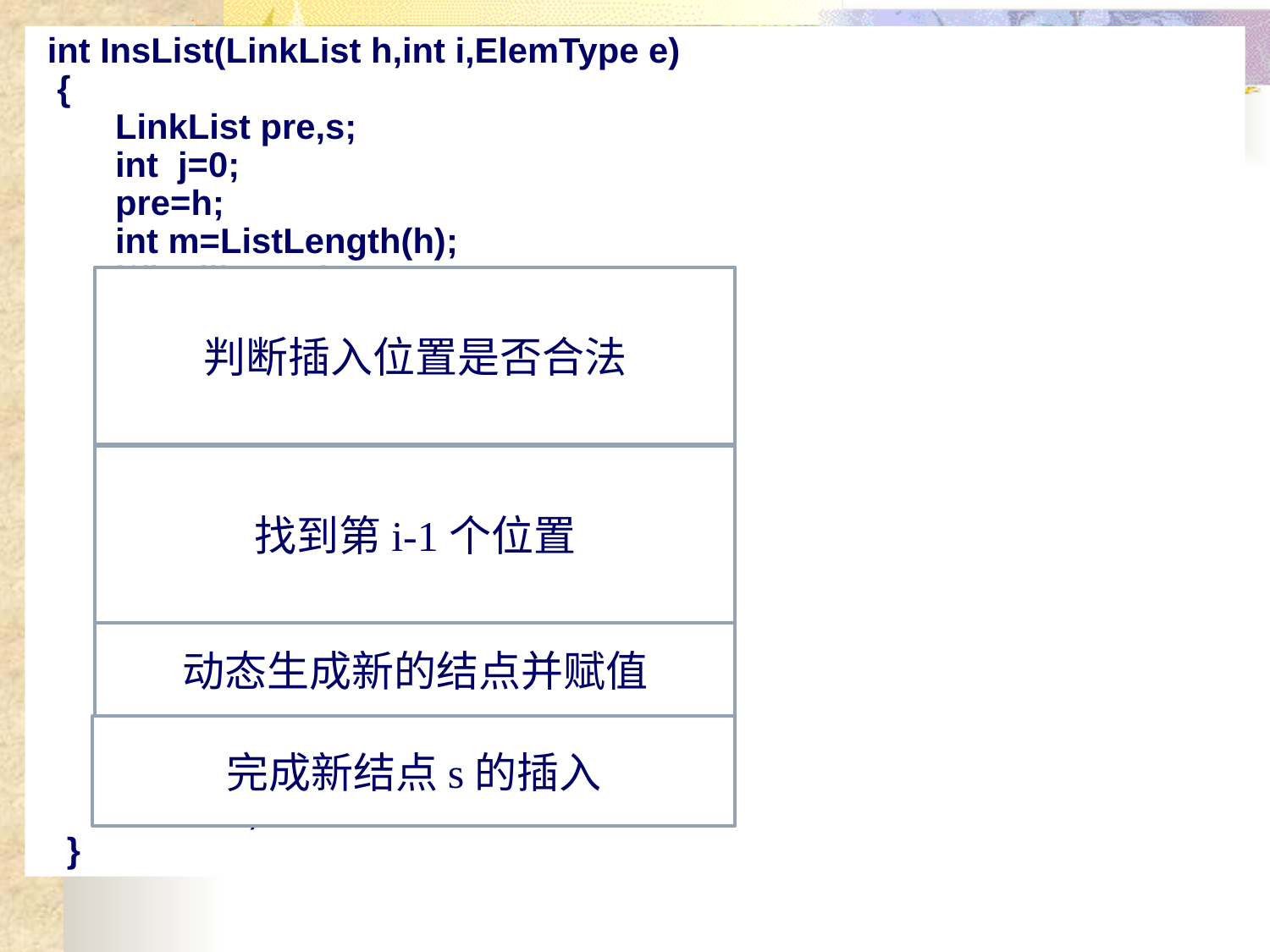

int InsList(LinkList h,int i,ElemType e)
  {
        LinkList pre,s;
        int  j=0;
        pre=h;
        int m=ListLength(h);
        if(i<1||i>m+1)
        {
             cout <<"插入位置不合理!"<<endl;
             return  0;
        }
        while(j<i-1)
        {
            pre=pre->next;
            j=j+1;
        }
        s=(LNode*)malloc(sizeof(LNode));
        s->data=e;
        s->next=pre->next;
        pre->next=s;
        return 1;
   }
④单链表插入
算法实现
判断插入位置是否合法
找到第i-1个位置
动态生成新的结点并赋值
完成新结点s的插入
20